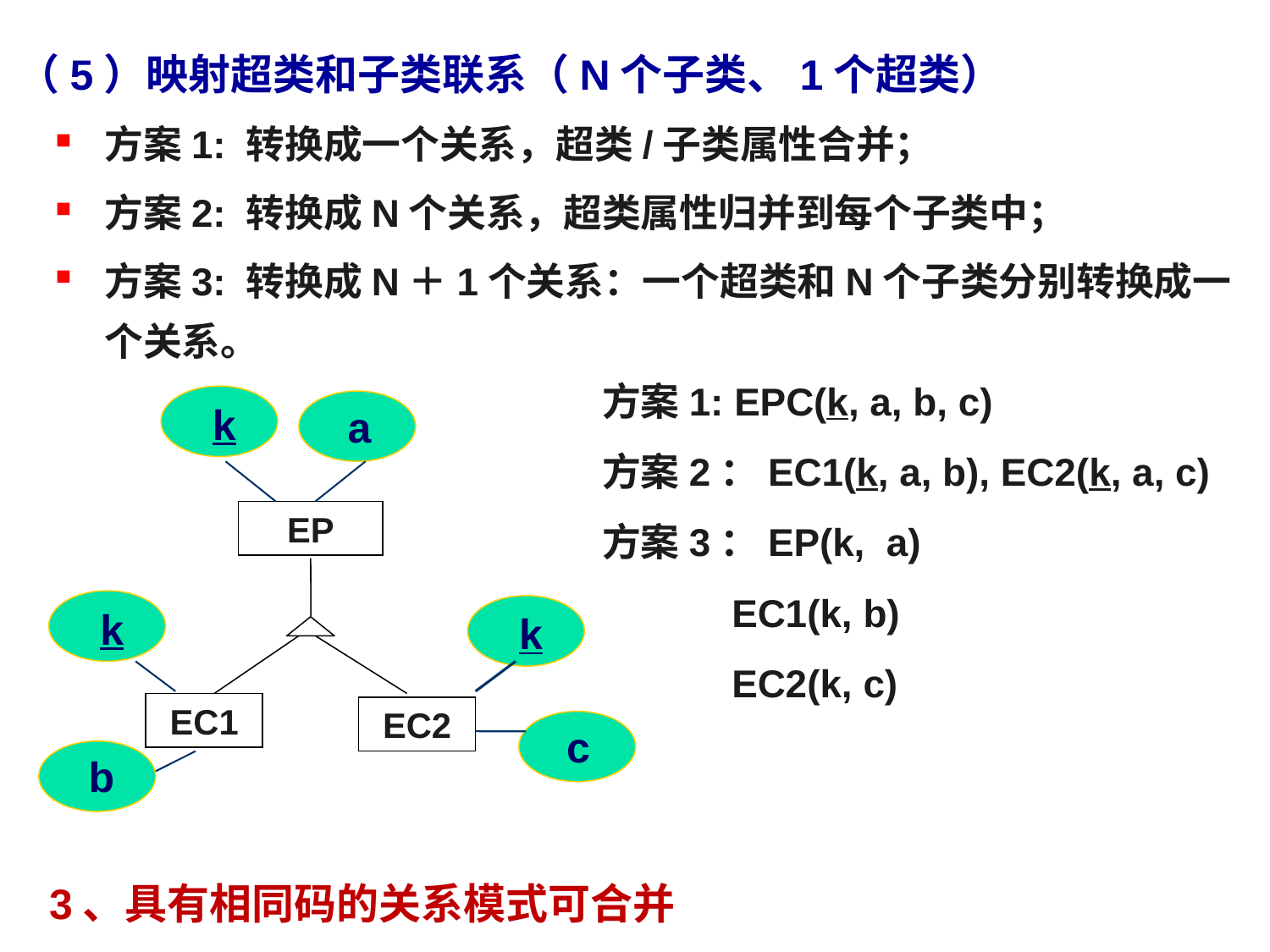

（5）映射超类和子类联系（N个子类、1个超类）
方案1: 转换成一个关系，超类/子类属性合并；
方案2: 转换成N个关系，超类属性归并到每个子类中；
方案3: 转换成N＋1个关系：一个超类和N个子类分别转换成一个关系。
方案1: EPC(k, a, b, c)
方案2：EC1(k, a, b), EC2(k, a, c)
方案3：EP(k,  a)
            EC1(k, b)
            EC2(k, c)

k
a

EP

EC1
EC2

k
k

c

b

3、具有相同码的关系模式可合并